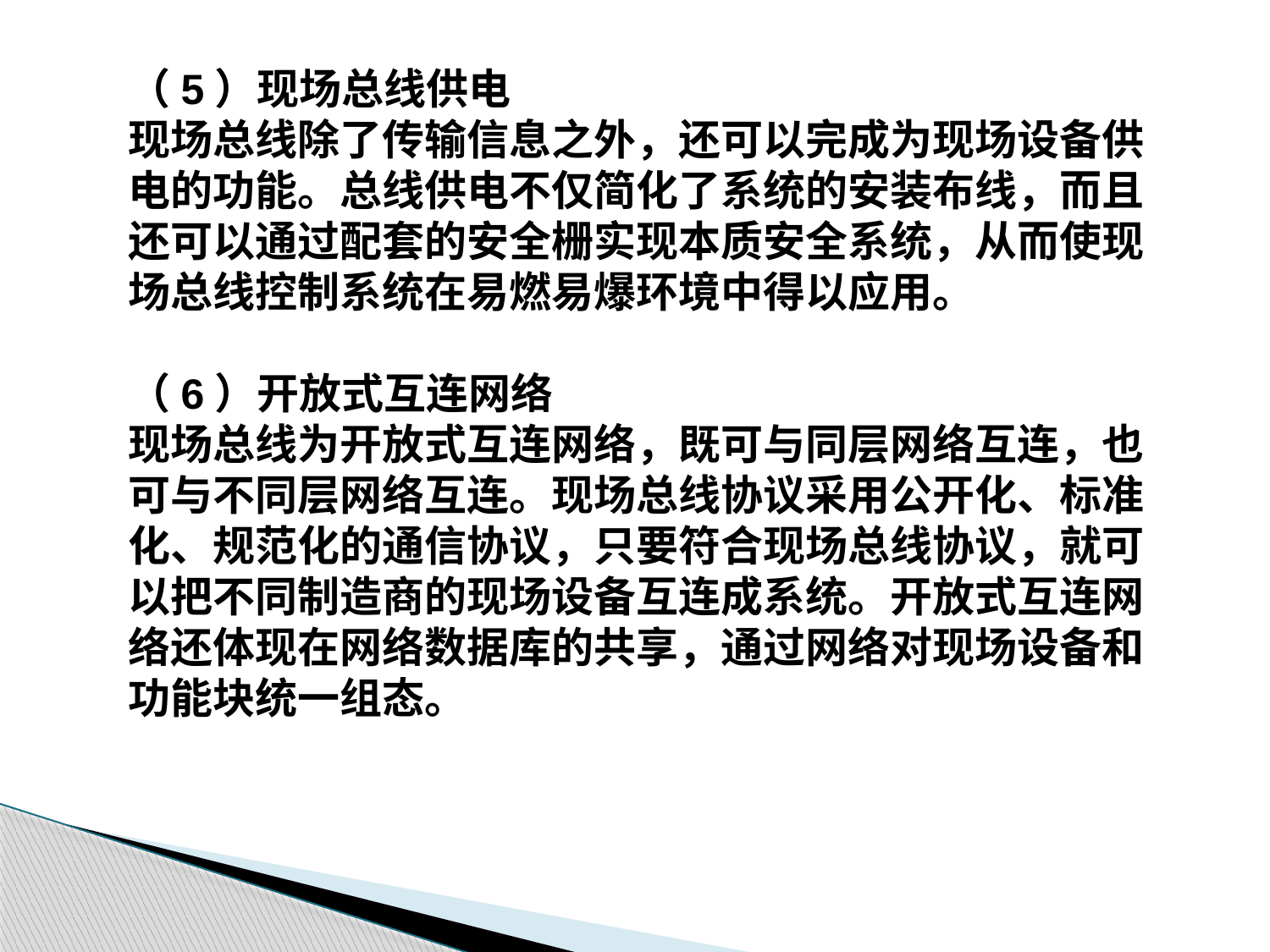

（5）现场总线供电
	现场总线除了传输信息之外，还可以完成为现场设备供电的功能。总线供电不仅简化了系统的安装布线，而且还可以通过配套的安全栅实现本质安全系统，从而使现场总线控制系统在易燃易爆环境中得以应用。

	（6）开放式互连网络
	现场总线为开放式互连网络，既可与同层网络互连，也可与不同层网络互连。现场总线协议采用公开化、标准化、规范化的通信协议，只要符合现场总线协议，就可以把不同制造商的现场设备互连成系统。开放式互连网络还体现在网络数据库的共享，通过网络对现场设备和功能块统一组态。